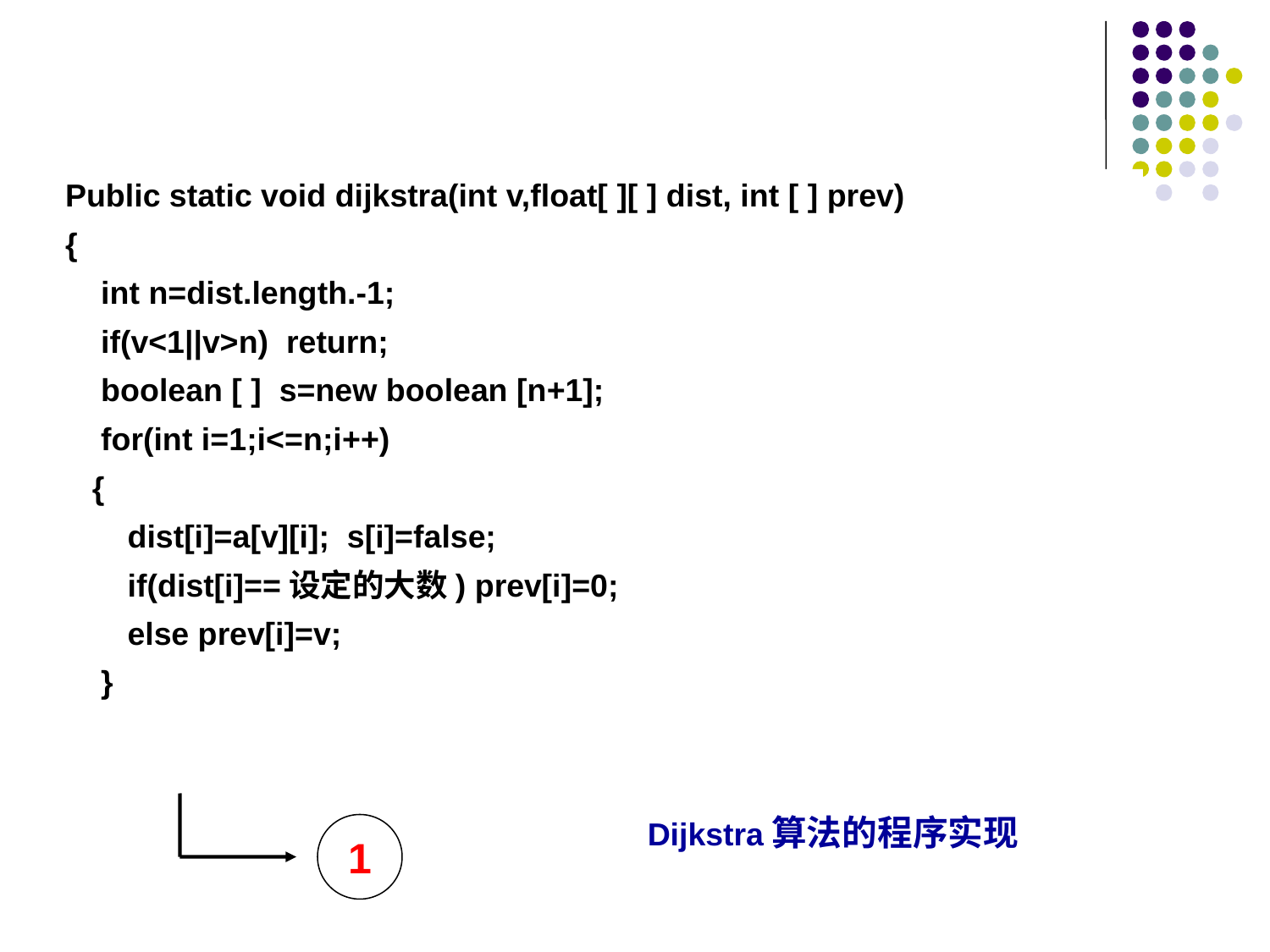

Public static void dijkstra(int v,float[ ][ ] dist, int [ ] prev)
{
    int n=dist.length.-1;
    if(v<1||v>n)  return;
    boolean [ ]  s=new boolean [n+1];
    for(int i=1;i<=n;i++)
   {
       dist[i]=a[v][i];  s[i]=false;
       if(dist[i]==设定的大数) prev[i]=0;
       else prev[i]=v;
    }

Dijkstra算法的程序实现

1